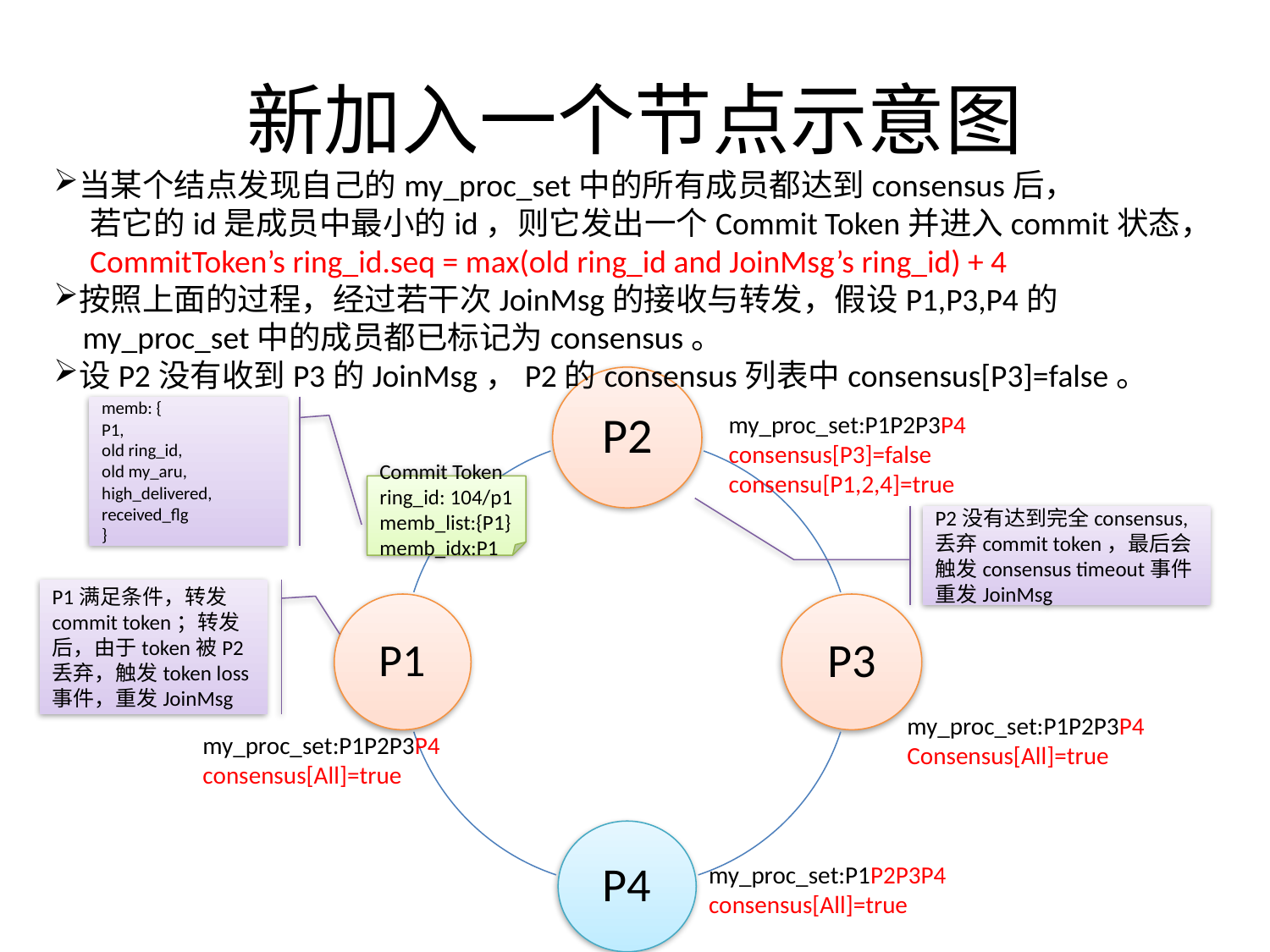

# 新加入一个节点示意图
当某个结点发现自己的my_proc_set中的所有成员都达到consensus后，
    若它的id是成员中最小的id，则它发出一个Commit Token并进入commit状态，
     CommitToken’s ring_id.seq = max(old ring_id and JoinMsg’s ring_id) + 4
按照上面的过程，经过若干次JoinMsg的接收与转发，假设P1,P3,P4的
    my_proc_set中的成员都已标记为consensus。
设P2没有收到P3的JoinMsg，P2的consensus列表中consensus[P3]=false。
P2
P3
P4
P1
memb: {
P1,
old ring_id,
old my_aru,
high_delivered,
received_flg
}
my_proc_set:P1P2P3P4
consensus[P3]=false
consensu[P1,2,4]=true
Commit Token
ring_id: 104/p1
memb_list:{P1}
memb_idx:P1
P2没有达到完全consensus,丢弃commit token，最后会触发consensus timeout事件重发JoinMsg
P1满足条件，转发commit token；转发后，由于token被P2丢弃，触发token loss事件，重发JoinMsg

my_proc_set:P1P2P3P4
Consensus[All]=true
my_proc_set:P1P2P3P4
consensus[All]=true
my_proc_set:P1P2P3P4
consensus[All]=true